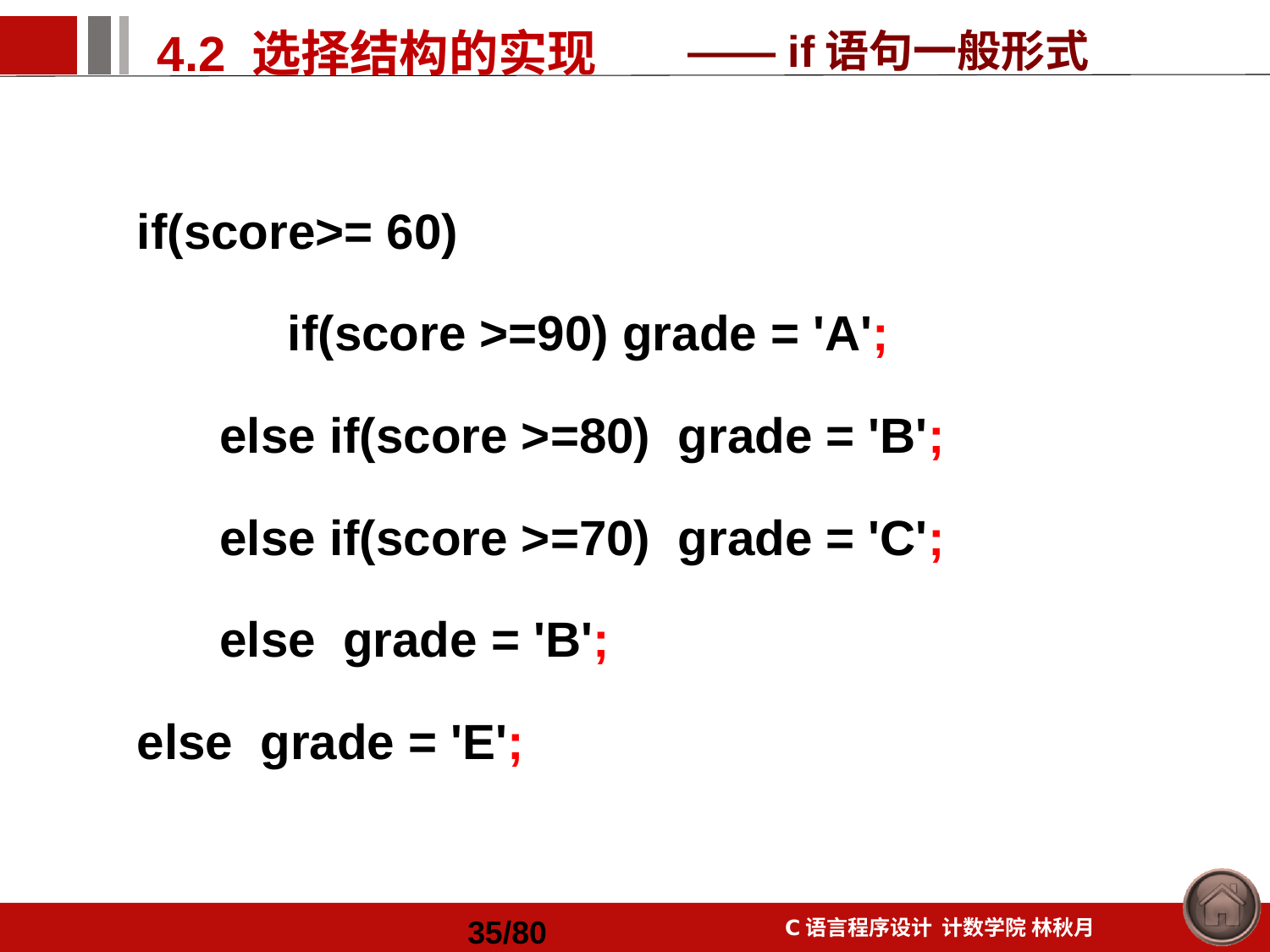

—— if语句一般形式
if(score>= 60)
		if(score >=90) grade = 'A';
      else if(score >=80)  grade = 'B';
      else if(score >=70)  grade = 'C';
      else  grade = 'B';
else  grade = 'E';